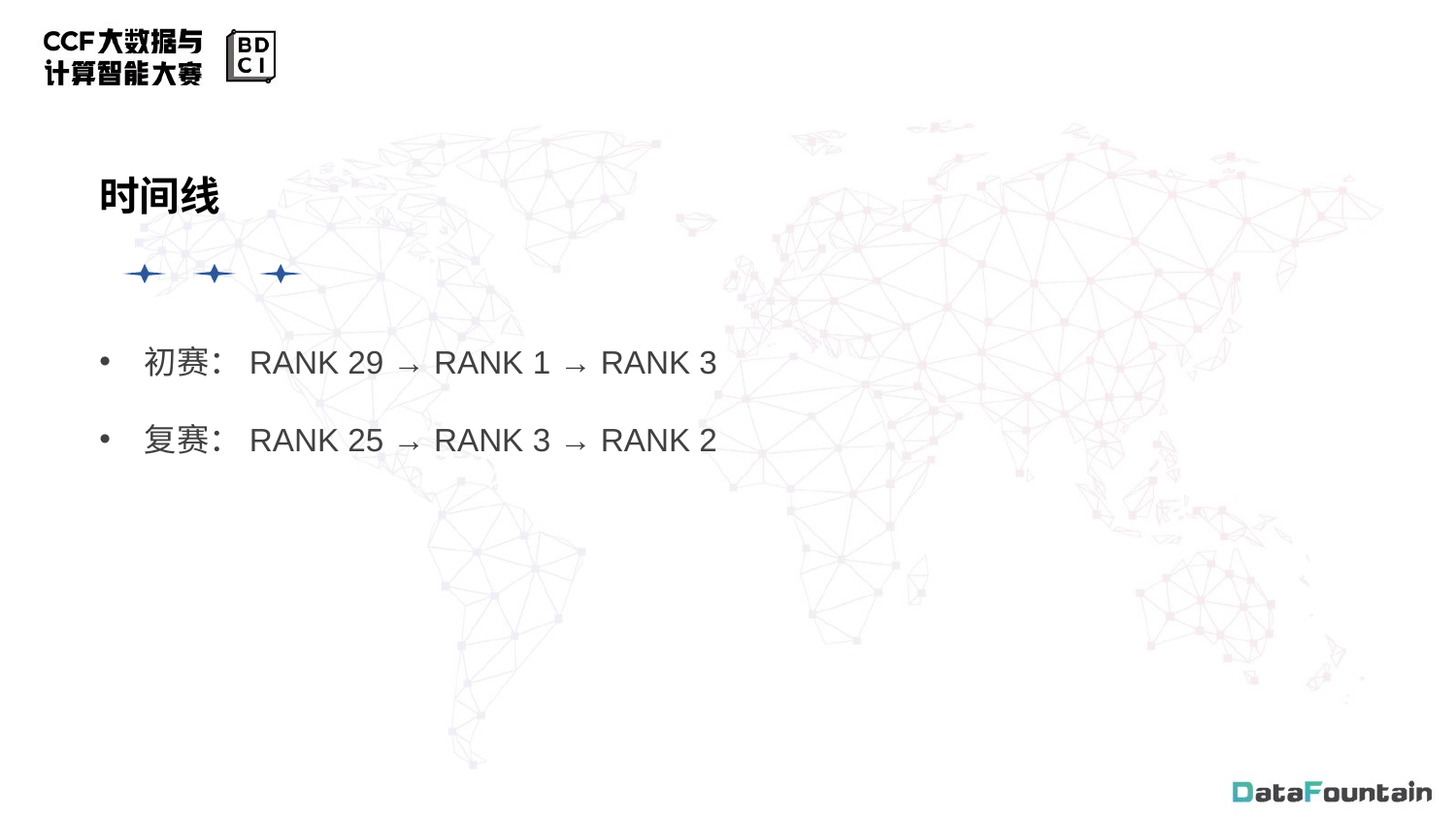

时间线

初赛：RANK 29 → RANK 1 → RANK 3
复赛：RANK 25 → RANK 3 → RANK 2